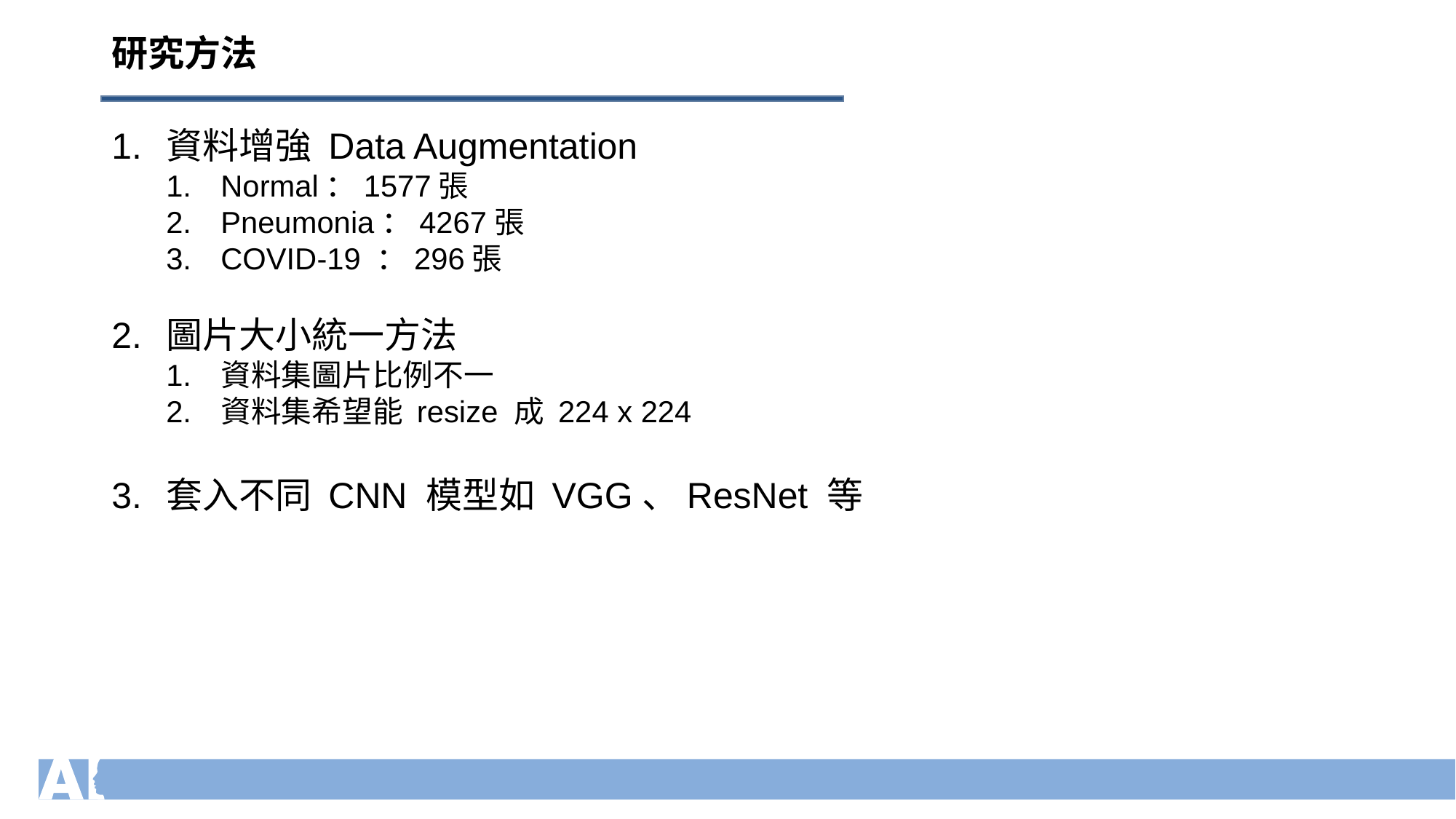

研究方法

資料增強 Data Augmentation
Normal：1577張
Pneumonia：4267張
COVID-19 ：296張
圖片大小統一方法
資料集圖片比例不一
資料集希望能 resize 成 224 x 224

套入不同 CNN 模型如 VGG、ResNet 等